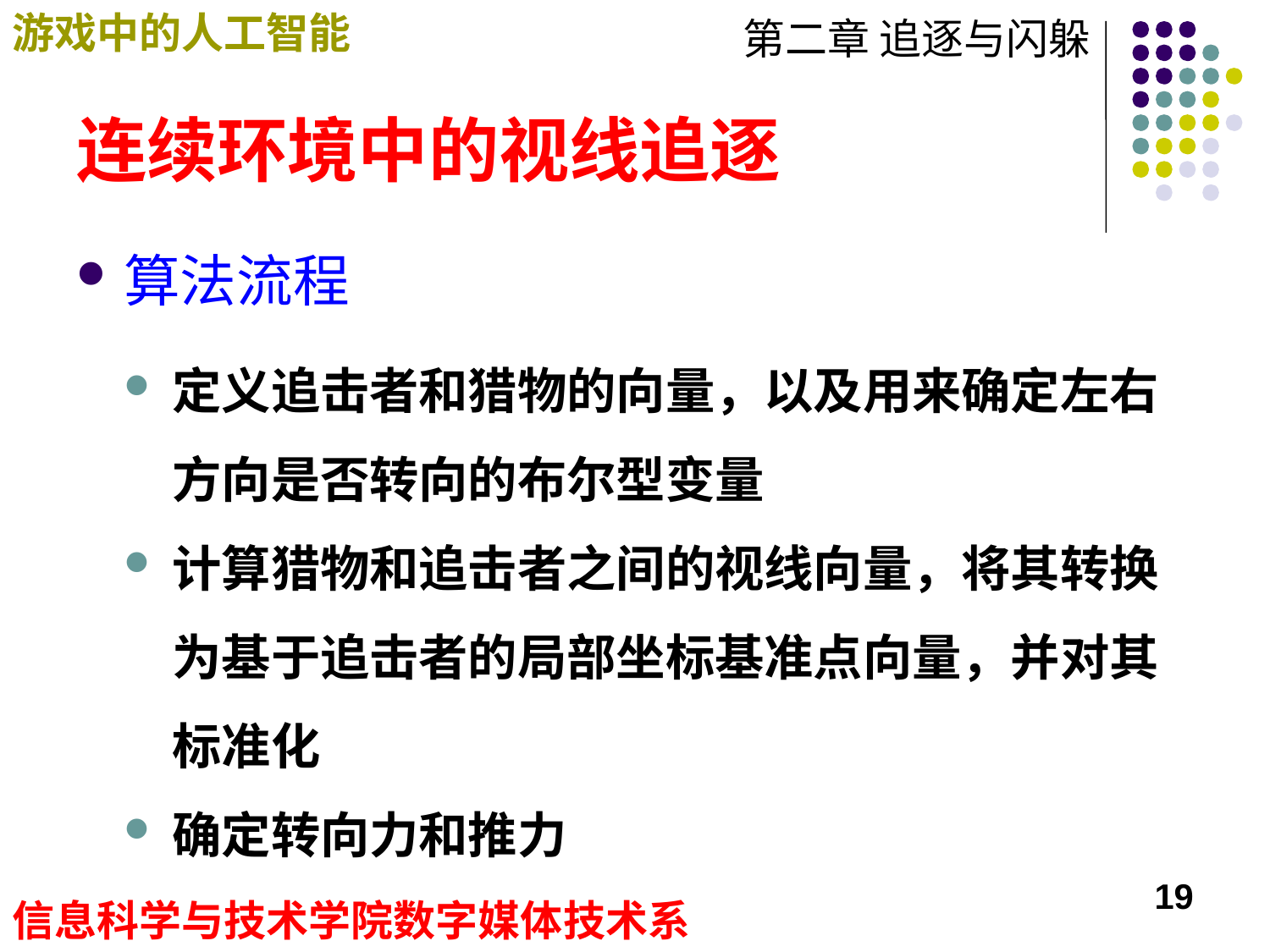

# 连续环境中的视线追逐
算法流程
定义追击者和猎物的向量，以及用来确定左右方向是否转向的布尔型变量
计算猎物和追击者之间的视线向量，将其转换为基于追击者的局部坐标基准点向量，并对其标准化
确定转向力和推力

19